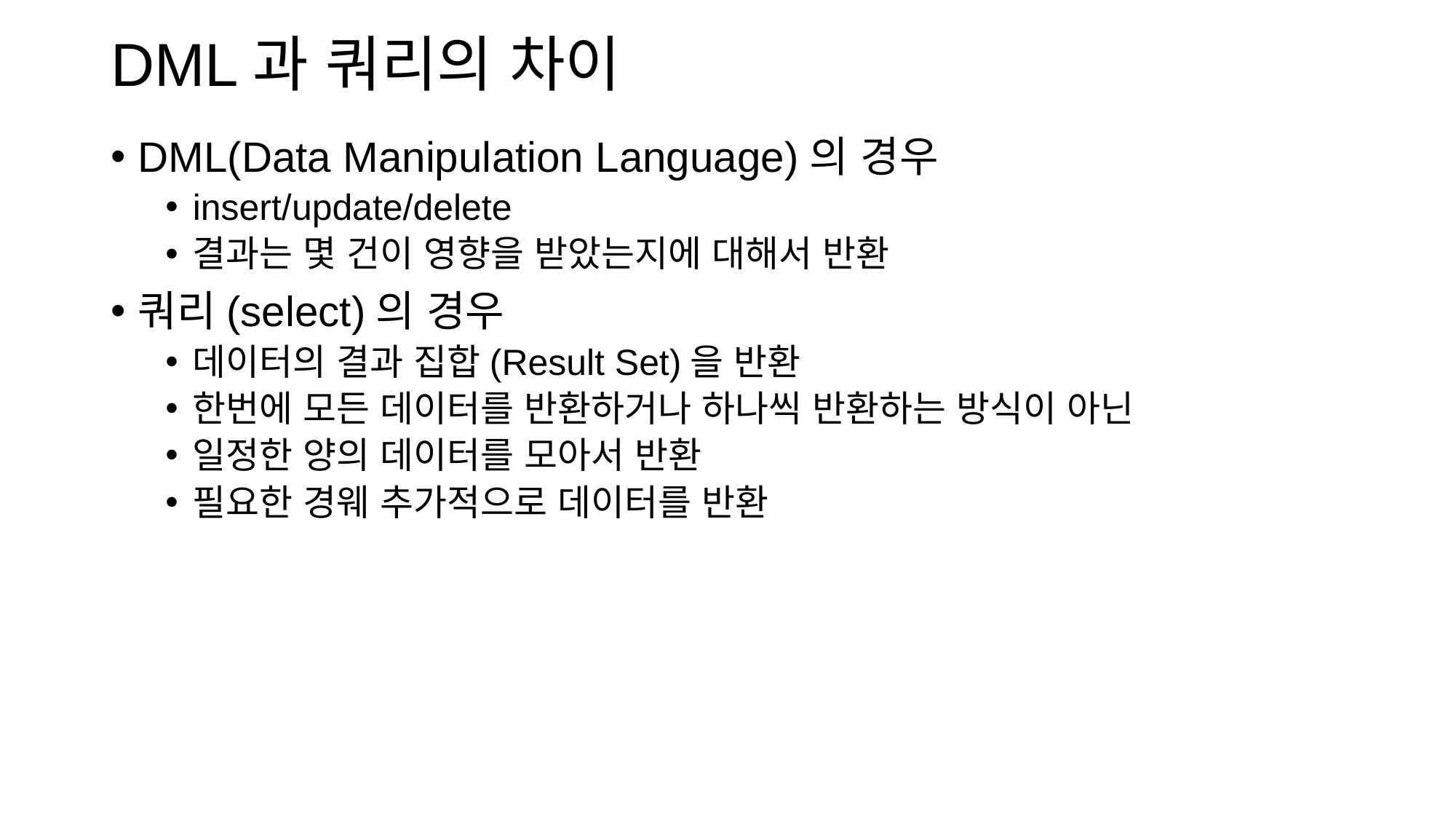

# DML과 쿼리의 차이
DML(Data Manipulation Language)의 경우
insert/update/delete
결과는 몇 건이 영향을 받았는지에 대해서 반환
쿼리(select)의 경우
데이터의 결과 집합(Result Set)을 반환
한번에 모든 데이터를 반환하거나 하나씩 반환하는 방식이 아닌
일정한 양의 데이터를 모아서 반환
필요한 경웨 추가적으로 데이터를 반환